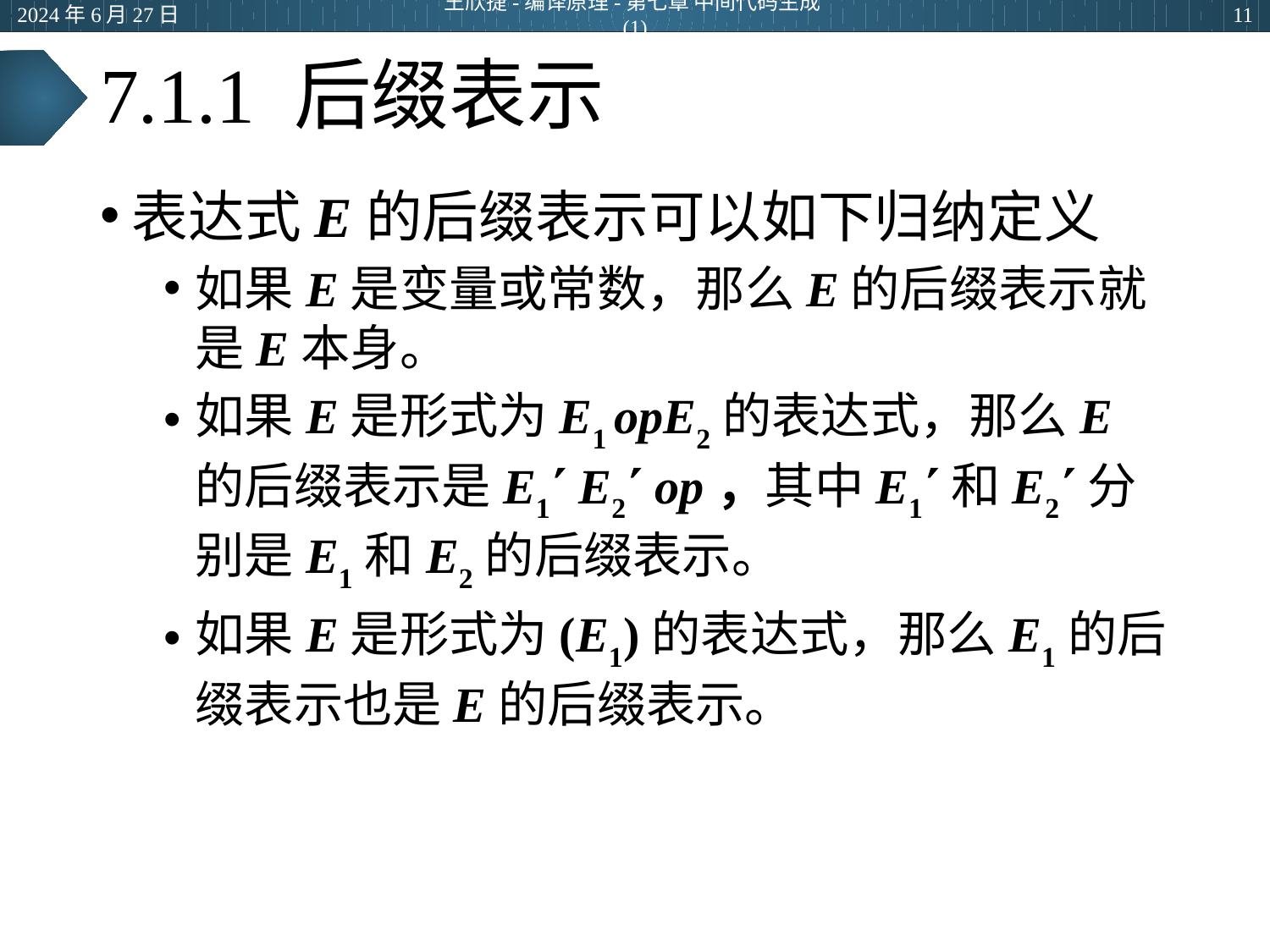

2024年6月27日
王欣捷-编译原理-第七章 中间代码生成(1)
11
# 7.1.1 后缀表示
表达式E的后缀表示可以如下归纳定义
如果E是变量或常数，那么E的后缀表示就是E本身。
如果E是形式为E1 opE2的表达式，那么E的后缀表示是E1′ E2′ op，其中E1′和E2′分别是E1和E2的后缀表示。
如果E是形式为(E1)的表达式，那么E1的后缀表示也是E的后缀表示。